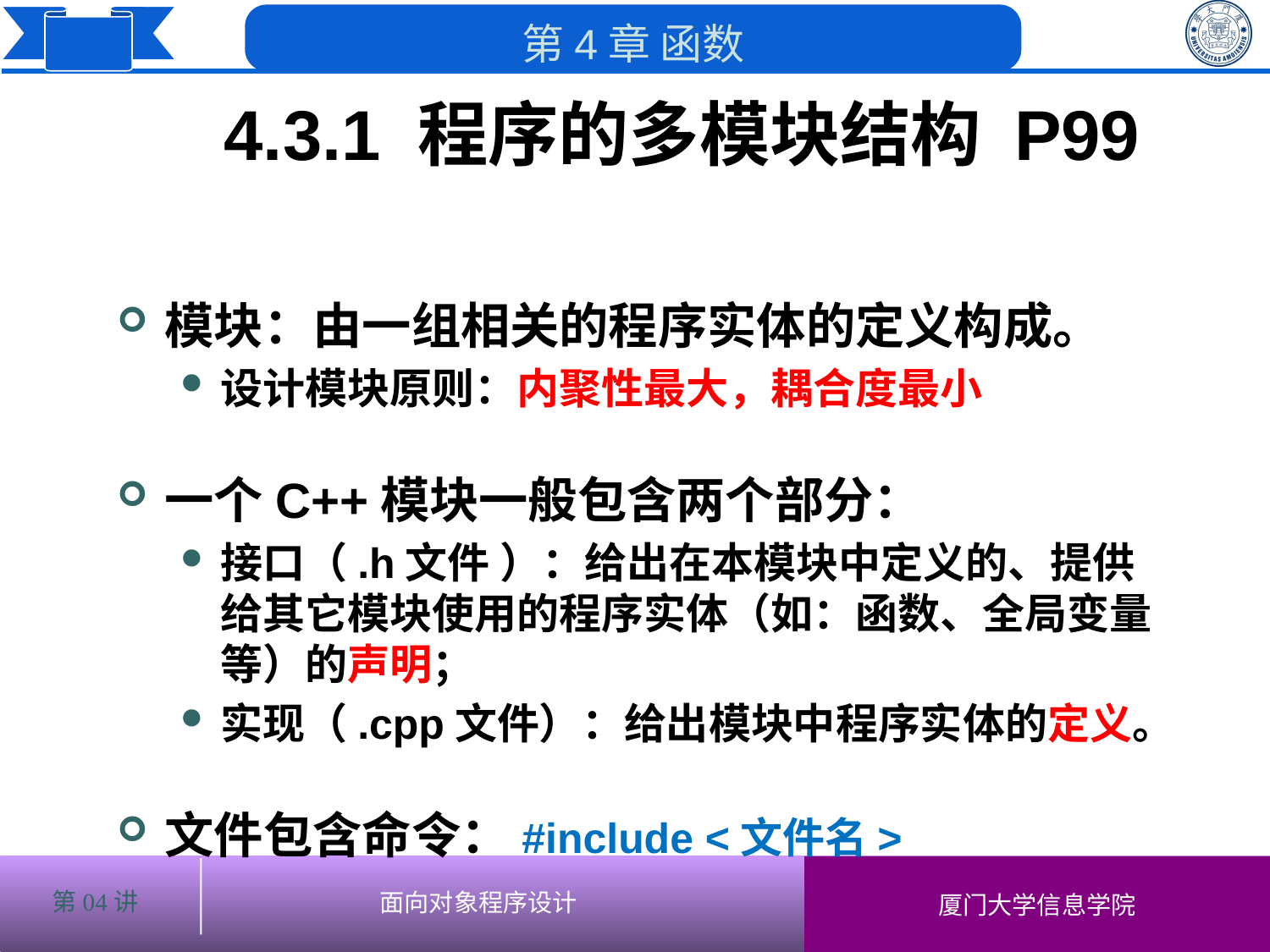

4.3.1 程序的多模块结构 P99
模块：由一组相关的程序实体的定义构成。
设计模块原则：内聚性最大，耦合度最小

一个C++模块一般包含两个部分：
接口（.h文件 ）：给出在本模块中定义的、提供给其它模块使用的程序实体（如：函数、全局变量等）的声明；
实现（.cpp文件）：给出模块中程序实体的定义。

文件包含命令：#include <文件名>

16